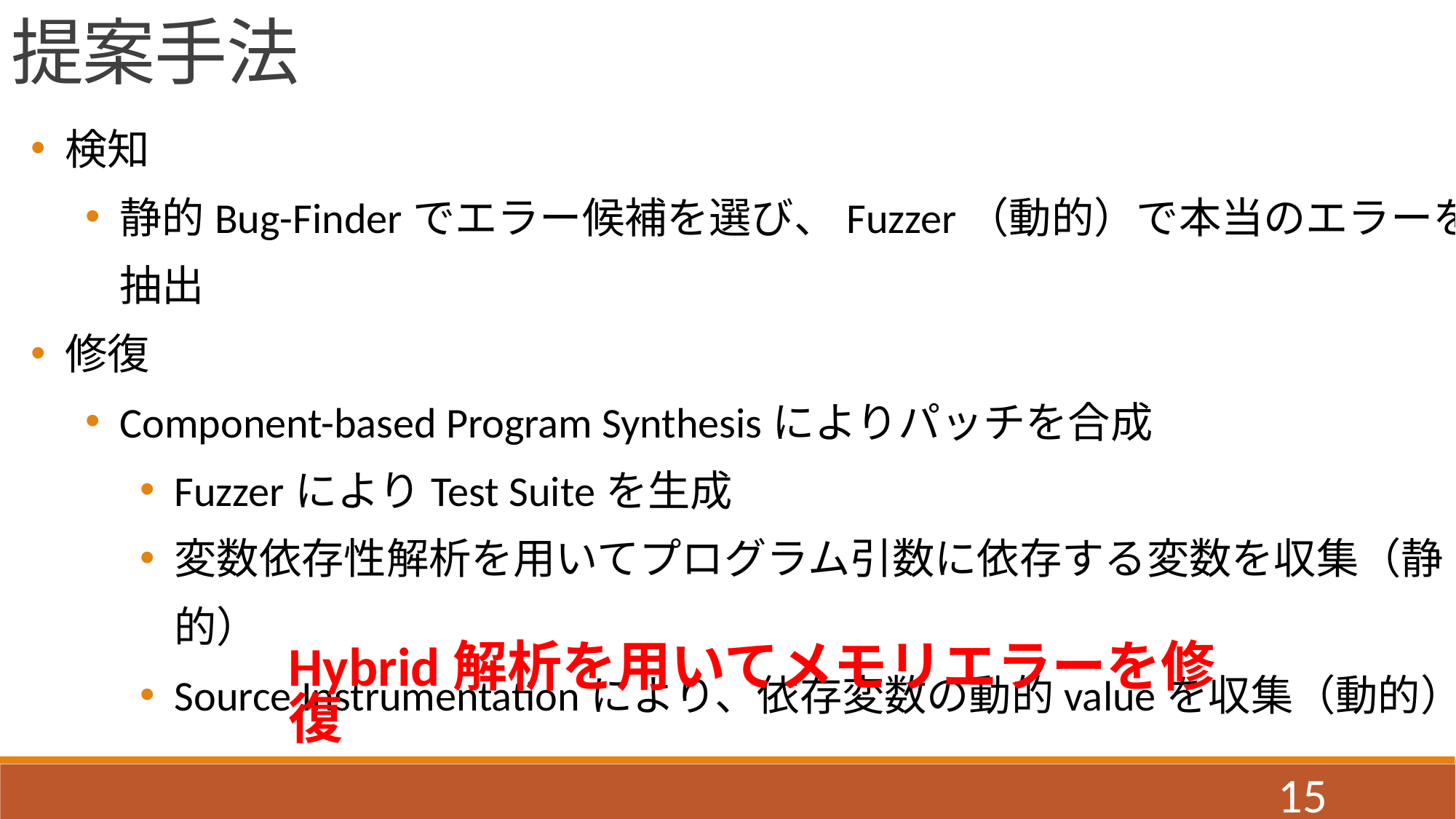

提案手法
検知
静的Bug-Finderでエラー候補を選び、Fuzzer（動的）で本当のエラーを抽出
修復
Component-based Program Synthesisによりパッチを合成
FuzzerによりTest Suiteを生成
変数依存性解析を用いてプログラム引数に依存する変数を収集（静的）
Source Instrumentationにより、依存変数の動的valueを収集（動的）
Hybrid解析を用いてメモリエラーを修復
15